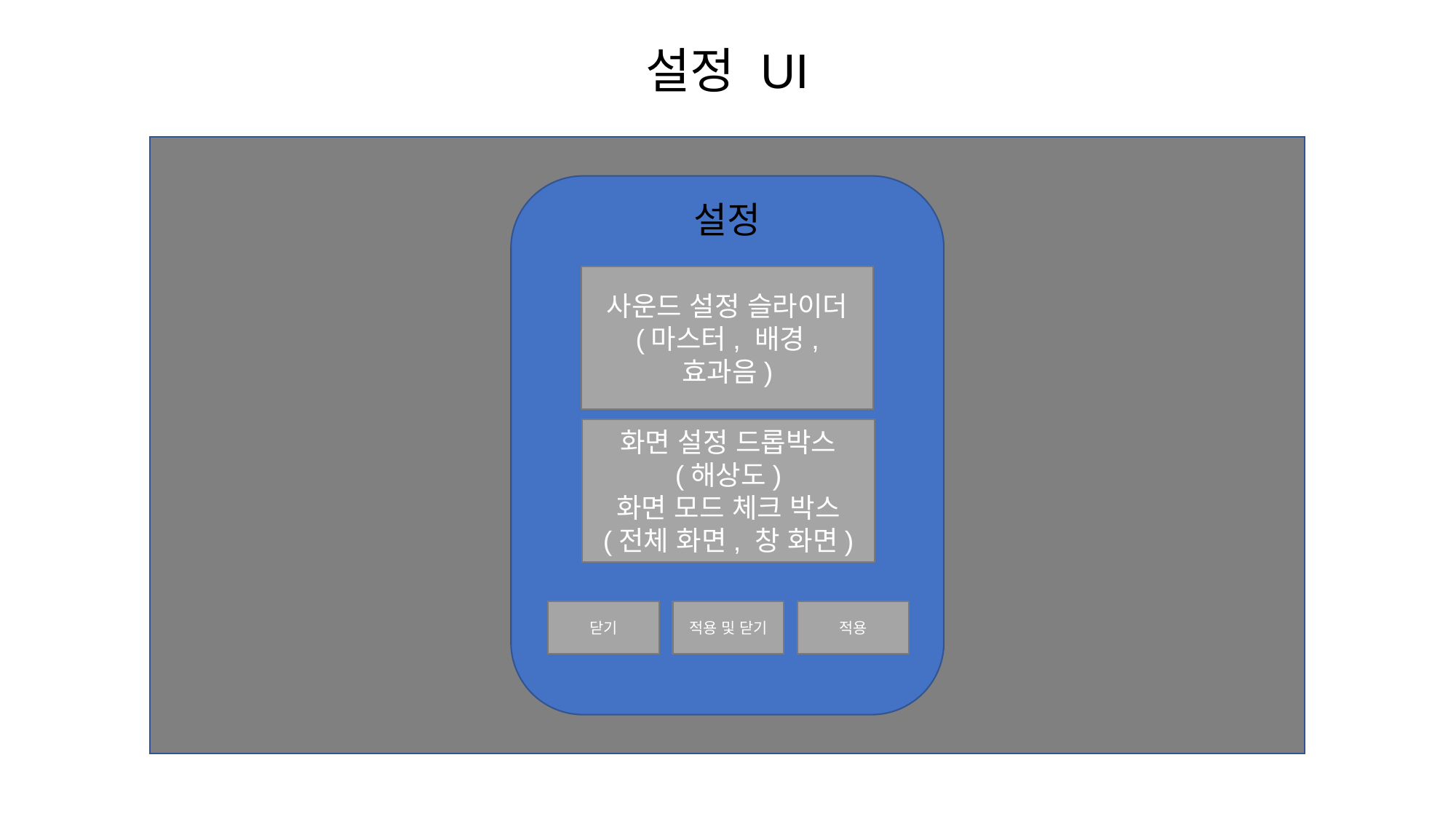

설정 UI

설정
사운드 설정 슬라이더
(마스터, 배경, 효과음)
화면 설정 드롭박스
(해상도)
화면 모드 체크 박스
(전체 화면, 창 화면)
닫기
적용 및 닫기
적용